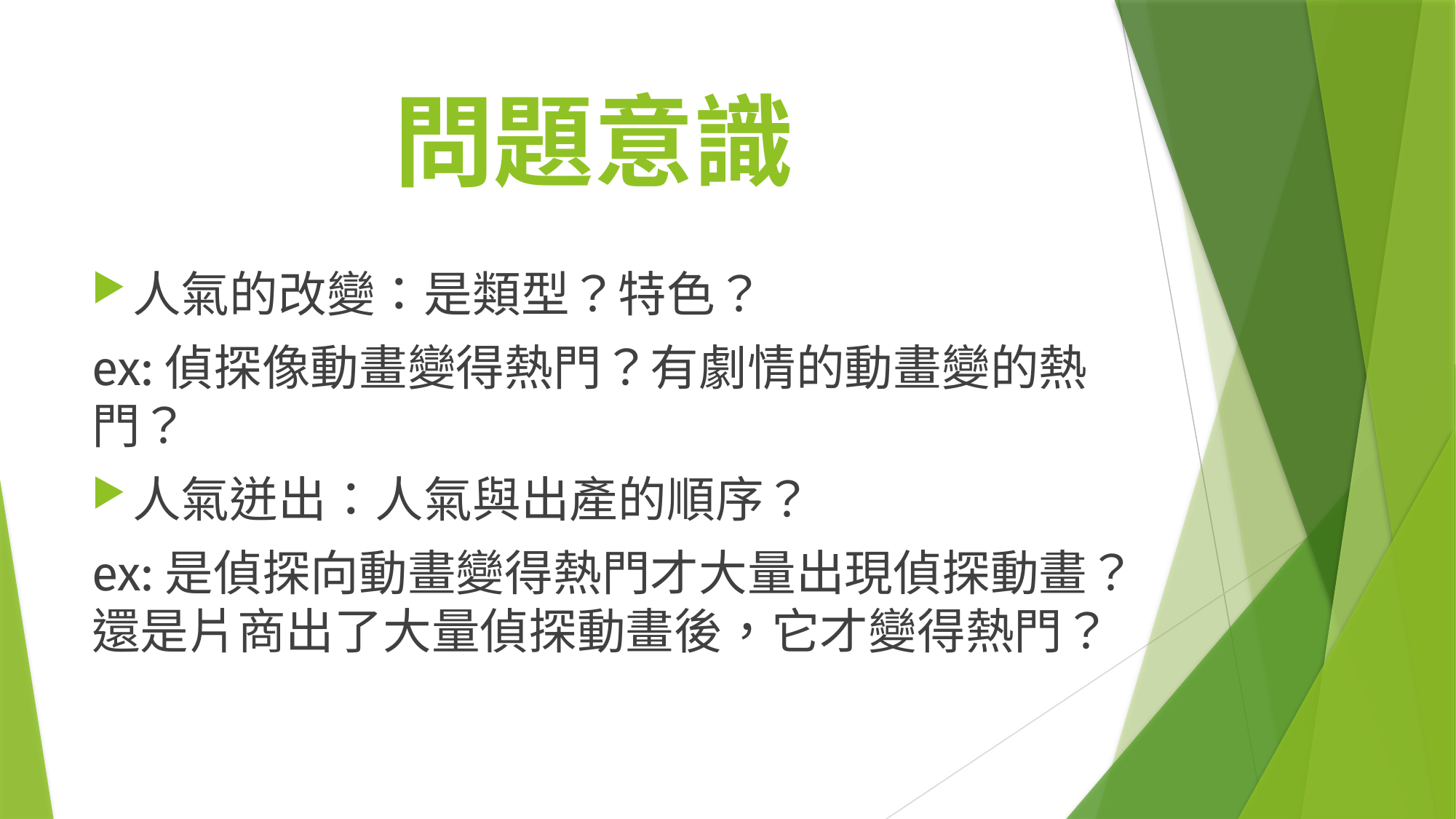

# 問題意識
人氣的改變：是類型？特色？
ex:偵探像動畫變得熱門？有劇情的動畫變的熱門？
人氣迸出：人氣與出產的順序？
ex:是偵探向動畫變得熱門才大量出現偵探動畫？還是片商出了大量偵探動畫後，它才變得熱門？